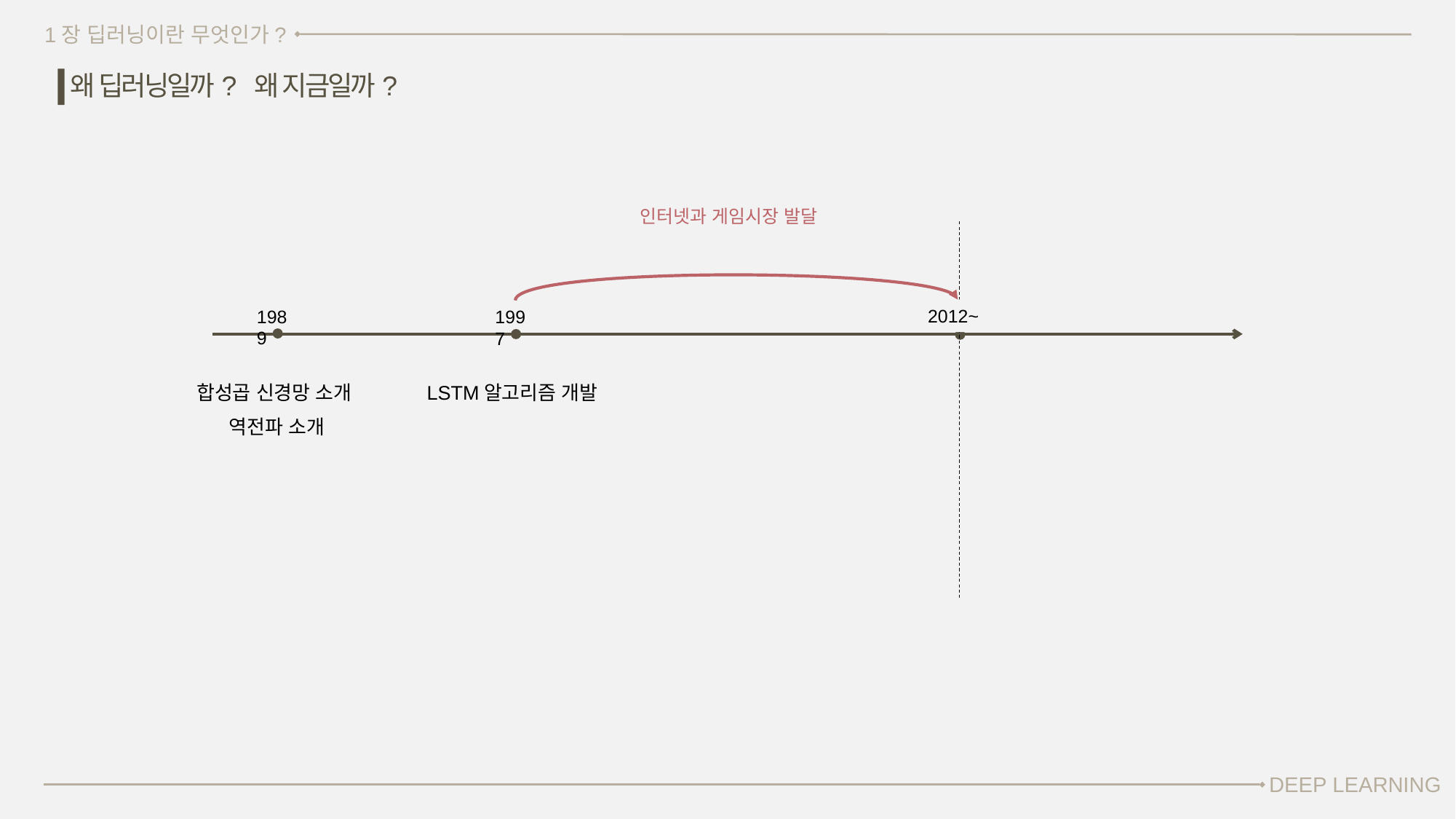

1장 딥러닝이란 무엇인가?
왜 딥러닝일까?  왜 지금일까?

인터넷과 게임시장 발달
2012~
1989
1997

합성곱 신경망 소개
LSTM알고리즘 개발
역전파 소개
DEEP LEARNING